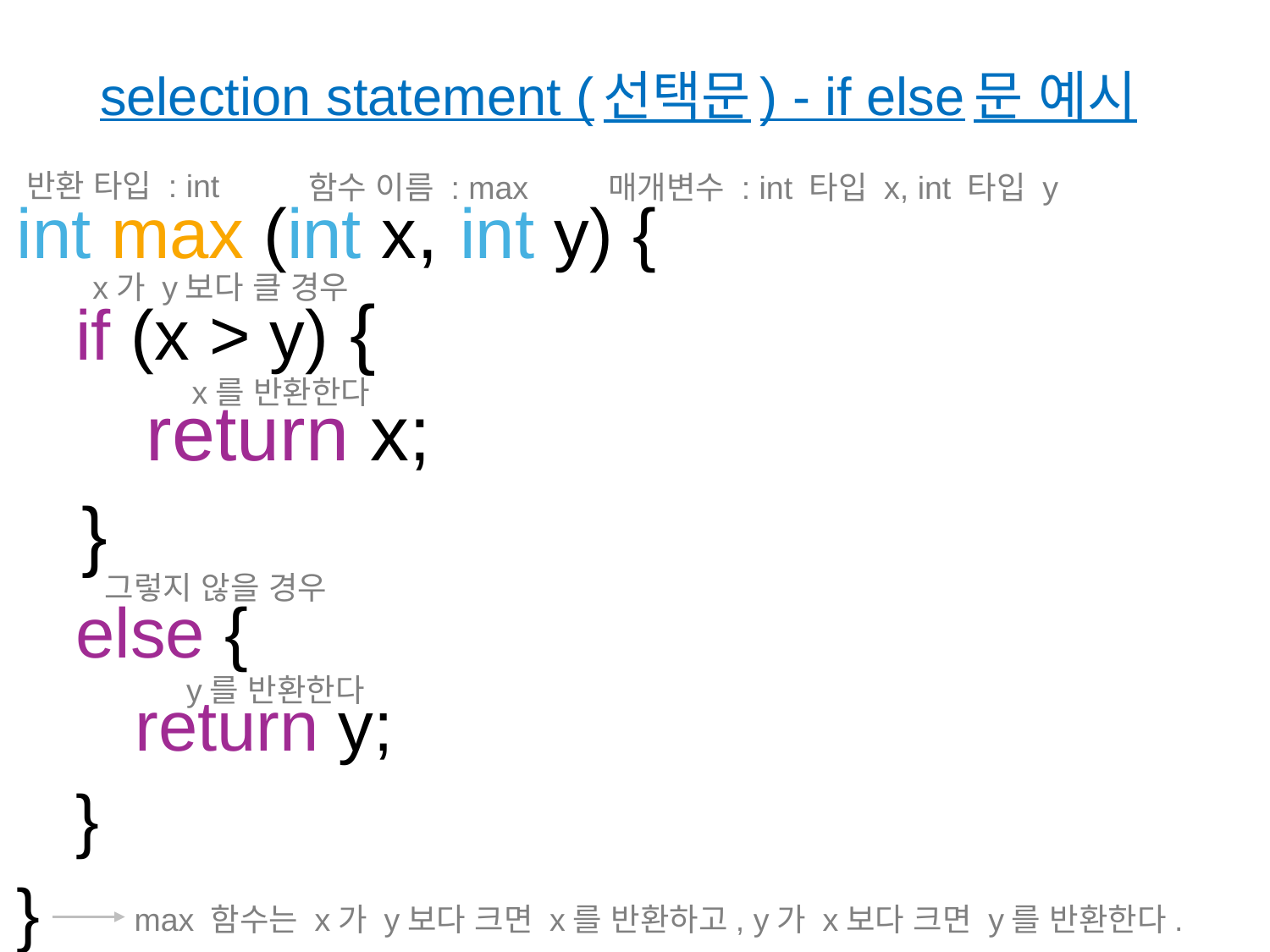

# selection statement (선택문) - if else문 예시
반환 타입 : int
함수 이름 : max
매개변수 : int 타입 x, int 타입 y
int max (int x, int y) {
   if (x > y) {
      return x;
   }
   else {
      return y;
   }
}
x가 y보다 클 경우
x를 반환한다
그렇지 않을 경우
y를 반환한다
max 함수는 x가 y보다 크면 x를 반환하고, y가 x보다 크면 y를 반환한다.